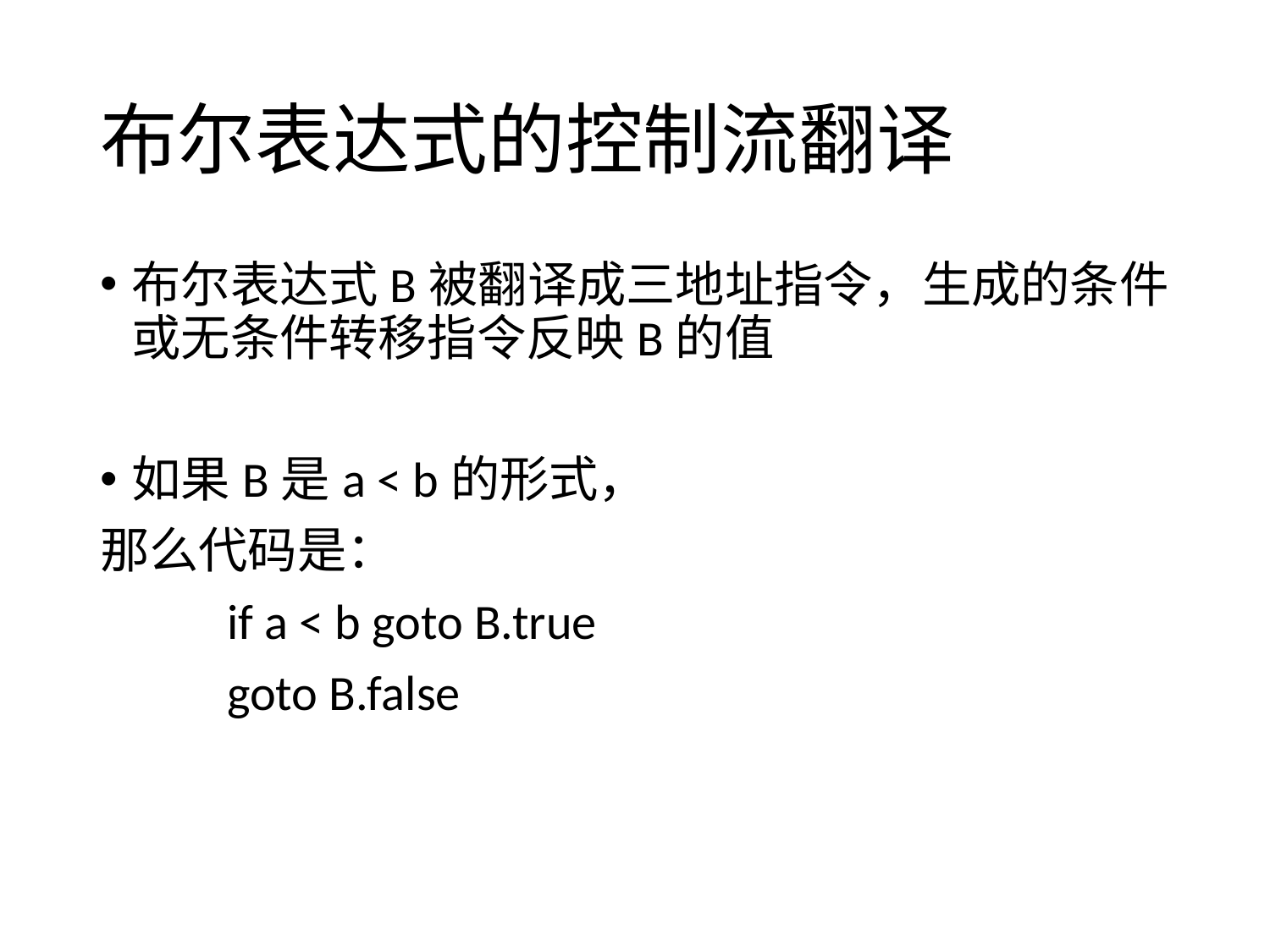

# 布尔表达式的控制流翻译
布尔表达式B被翻译成三地址指令，生成的条件或无条件转移指令反映B的值

如果B是a < b的形式，
那么代码是：
	if a < b goto B.true
	goto B.false